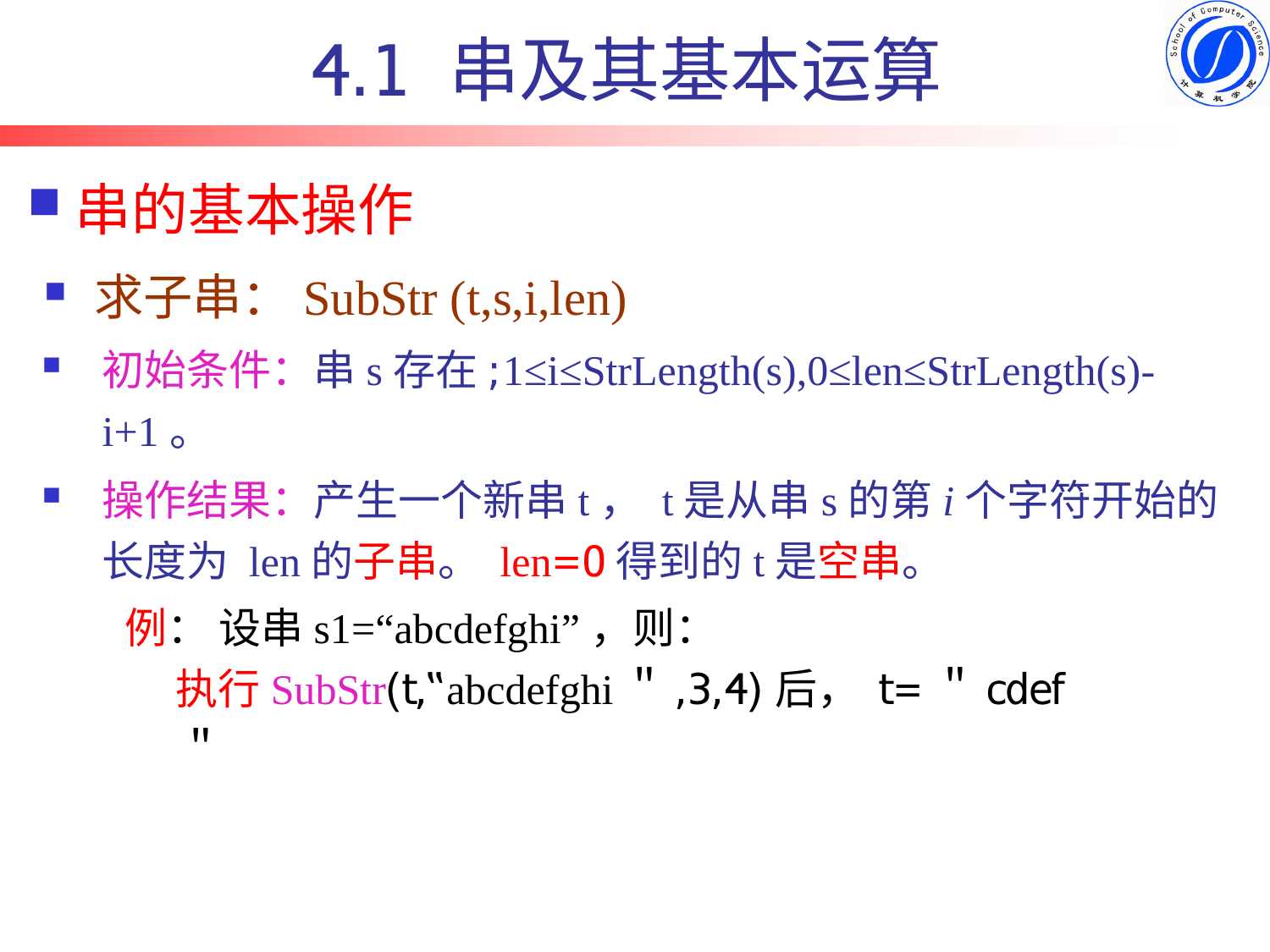

4.1 串及其基本运算
# 串的基本操作
求子串：SubStr (t,s,i,len)
初始条件：串s存在;1≤i≤StrLength(s),0≤len≤StrLength(s)-i+1。
操作结果：产生一个新串t， t是从串s的第i个字符开始的长度为 len的子串。 len=0得到的t是空串。

  例： 设串s1=“abcdefghi”，则：
　    执行SubStr(t,“abcdefghi＂,3,4)后， t=＂cdef＂